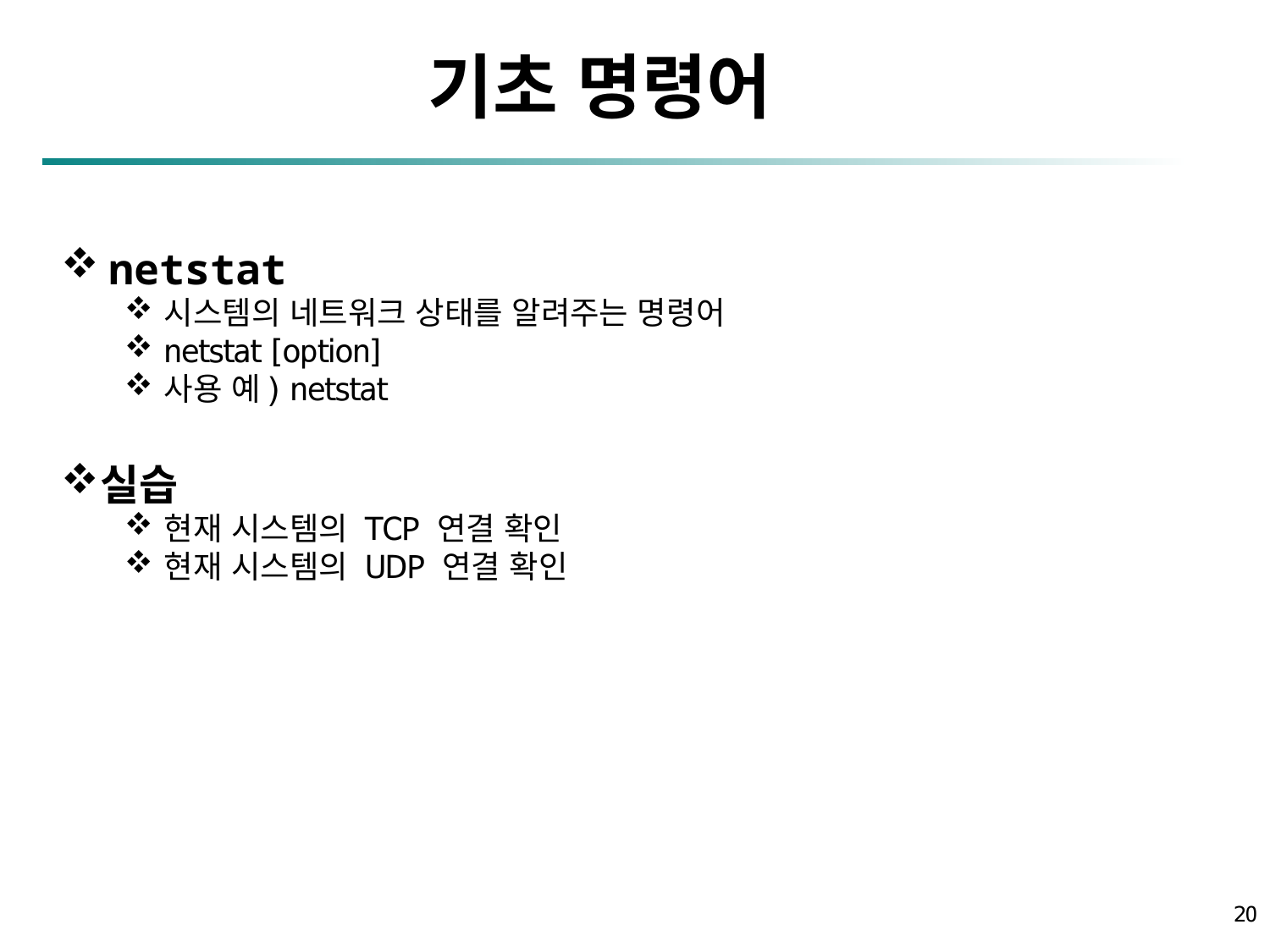

파일 편집 : VI 에디터
기초 명령어
netstat
시스템의 네트워크 상태를 알려주는 명령어
netstat [option]
사용 예) netstat

실습
현재 시스템의 TCP 연결 확인
현재 시스템의 UDP 연결 확인

20